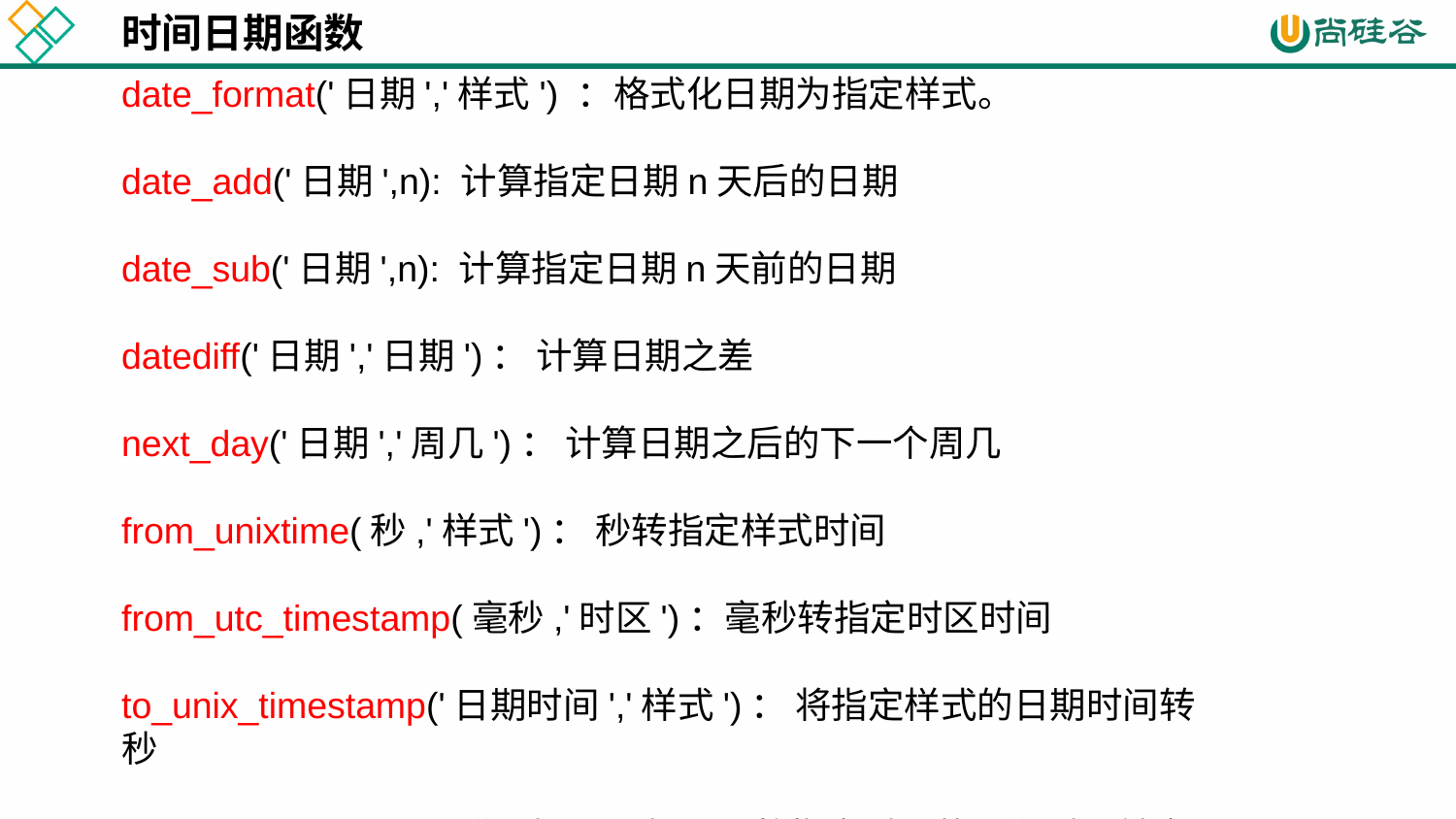

时间日期函数
date_format('日期','样式') ：格式化日期为指定样式。

date_add('日期',n): 计算指定日期n天后的日期

date_sub('日期',n): 计算指定日期n天前的日期

datediff('日期','日期')： 计算日期之差

next_day('日期','周几')： 计算日期之后的下一个周几

from_unixtime(秒,'样式')： 秒转指定样式时间

from_utc_timestamp(毫秒,'时区')：毫秒转指定时区时间

to_unix_timestamp('日期时间','样式')： 将指定样式的日期时间转秒

to_utc_timestamp('日期时间','时区'): 将指定时区的日期时间转毫秒